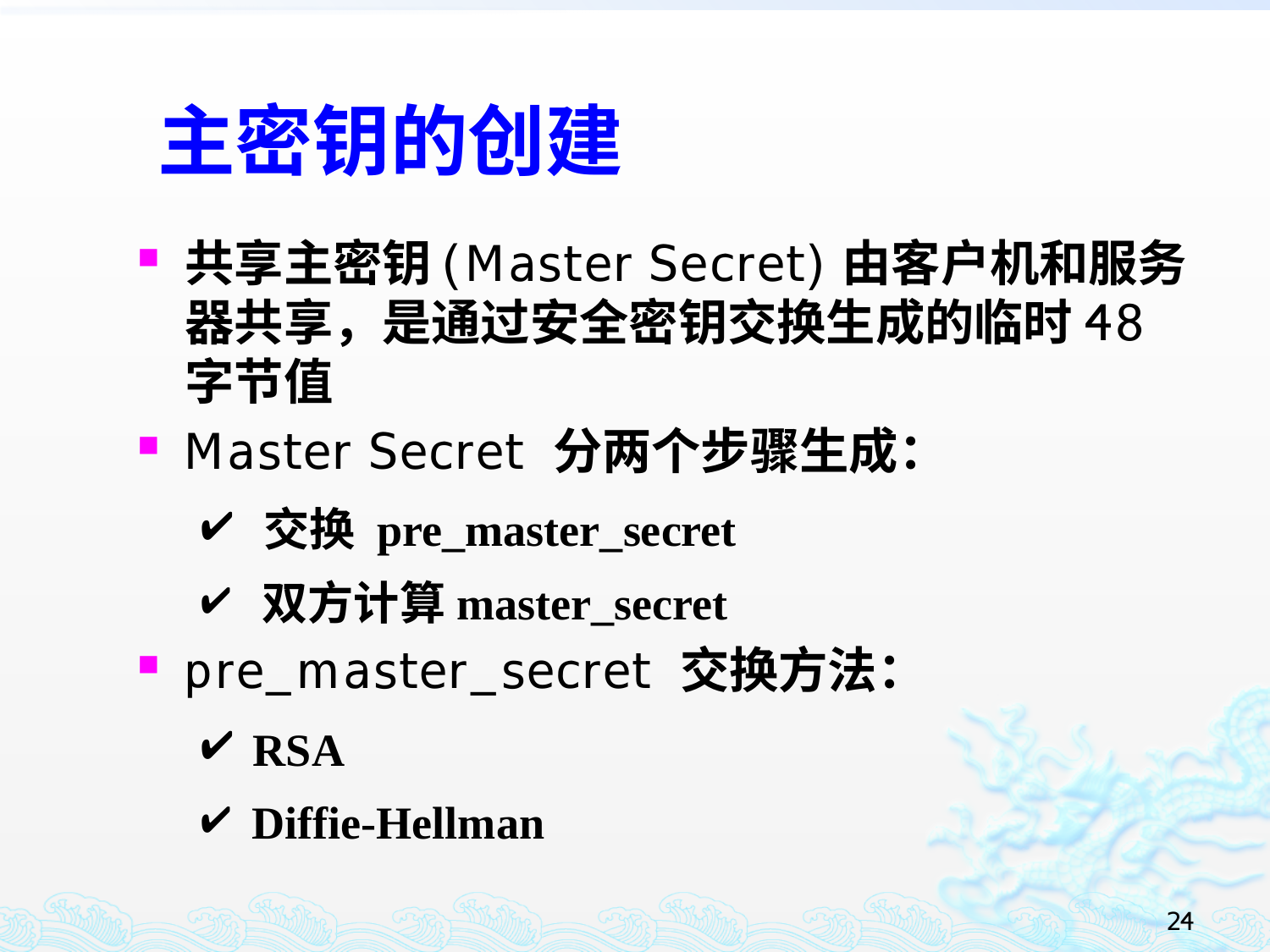

主密钥的创建
共享主密钥(Master Secret)由客户机和服务器共享，是通过安全密钥交换生成的临时48字节值
Master Secret 分两个步骤生成：
 交换 pre_master_secret
 双方计算master_secret
pre_master_secret 交换方法：
 RSA
 Diffie-Hellman
24